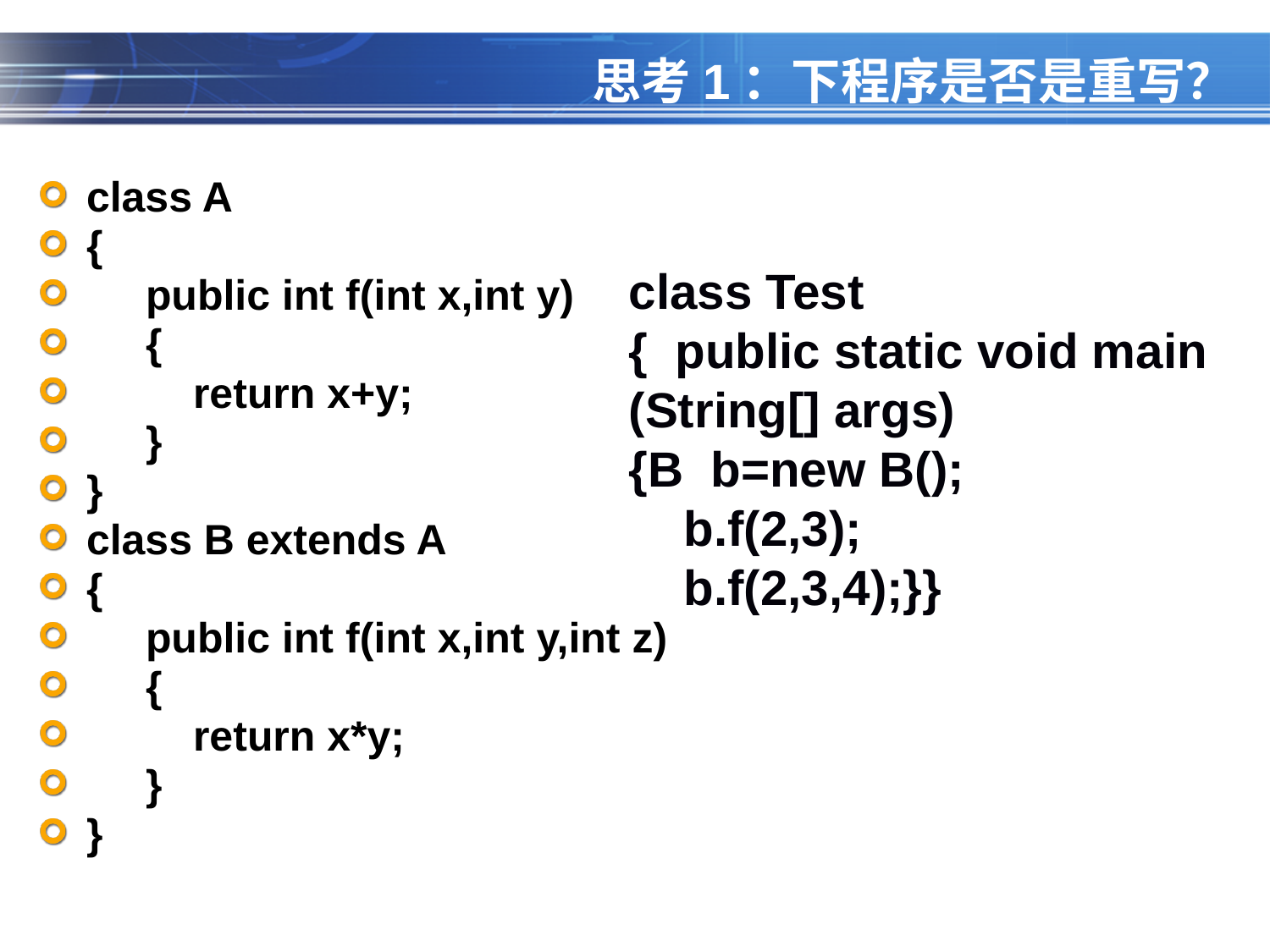

# 思考1：下程序是否是重写？
class A
{
     public int f(int x,int y)
     {
         return x+y;
     }
}
class B extends A
{
     public int f(int x,int y,int z)
     {
         return x*y;
     }
}
class Test
{  public static void main
(String[] args)
{B  b=new B();
    b.f(2,3);
    b.f(2,3,4);}}